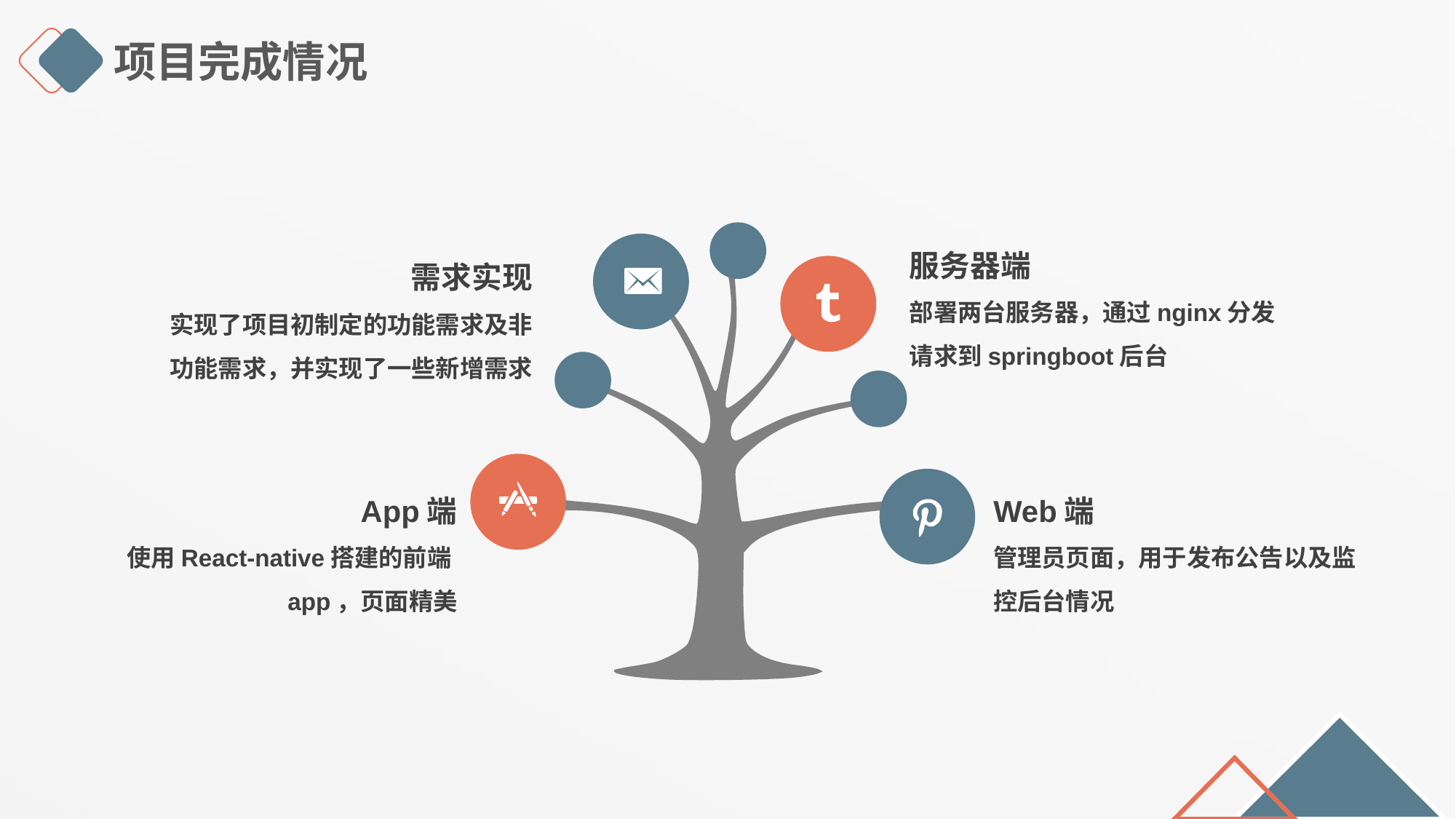

项目完成情况

服务器端
部署两台服务器，通过nginx分发请求到springboot后台

需求实现
实现了项目初制定的功能需求及非功能需求，并实现了一些新增需求

App端
使用React-native搭建的前端app，页面精美
Web端
管理员页面，用于发布公告以及监控后台情况